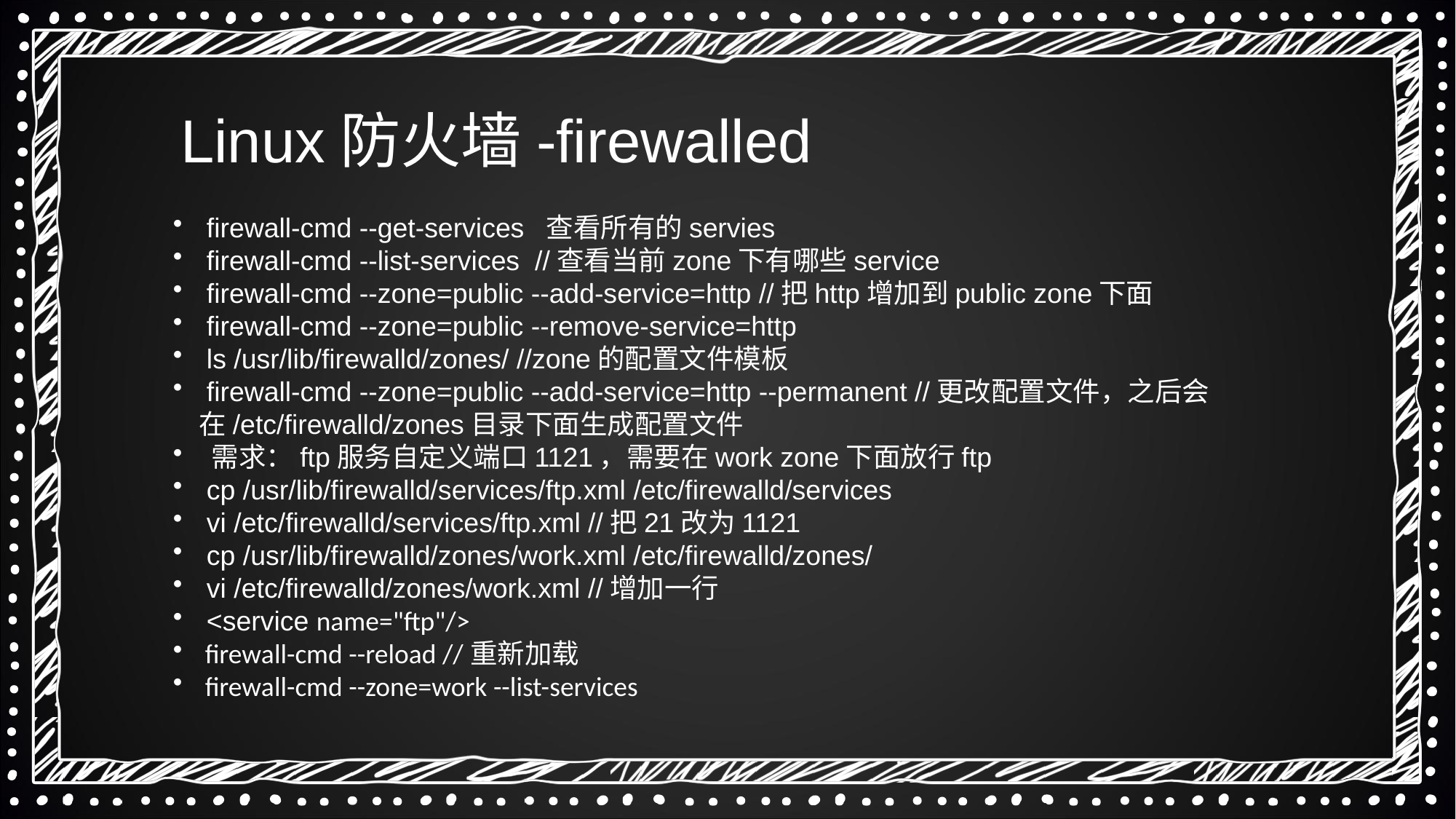

Linux防火墙-firewalled
 firewall-cmd --get-services  查看所有的servies
 firewall-cmd --list-services  //查看当前zone下有哪些service
 firewall-cmd --zone=public --add-service=http //把http增加到public zone下面
 firewall-cmd --zone=public --remove-service=http
 ls /usr/lib/firewalld/zones/ //zone的配置文件模板
 firewall-cmd --zone=public --add-service=http --permanent //更改配置文件，之后会在/etc/firewalld/zones目录下面生成配置文件
 需求：ftp服务自定义端口1121，需要在work zone下面放行ftp
 cp /usr/lib/firewalld/services/ftp.xml /etc/firewalld/services
 vi /etc/firewalld/services/ftp.xml //把21改为1121
 cp /usr/lib/firewalld/zones/work.xml /etc/firewalld/zones/
 vi /etc/firewalld/zones/work.xml //增加一行
 <service name="ftp"/>
 firewall-cmd --reload //重新加载
 firewall-cmd --zone=work --list-services